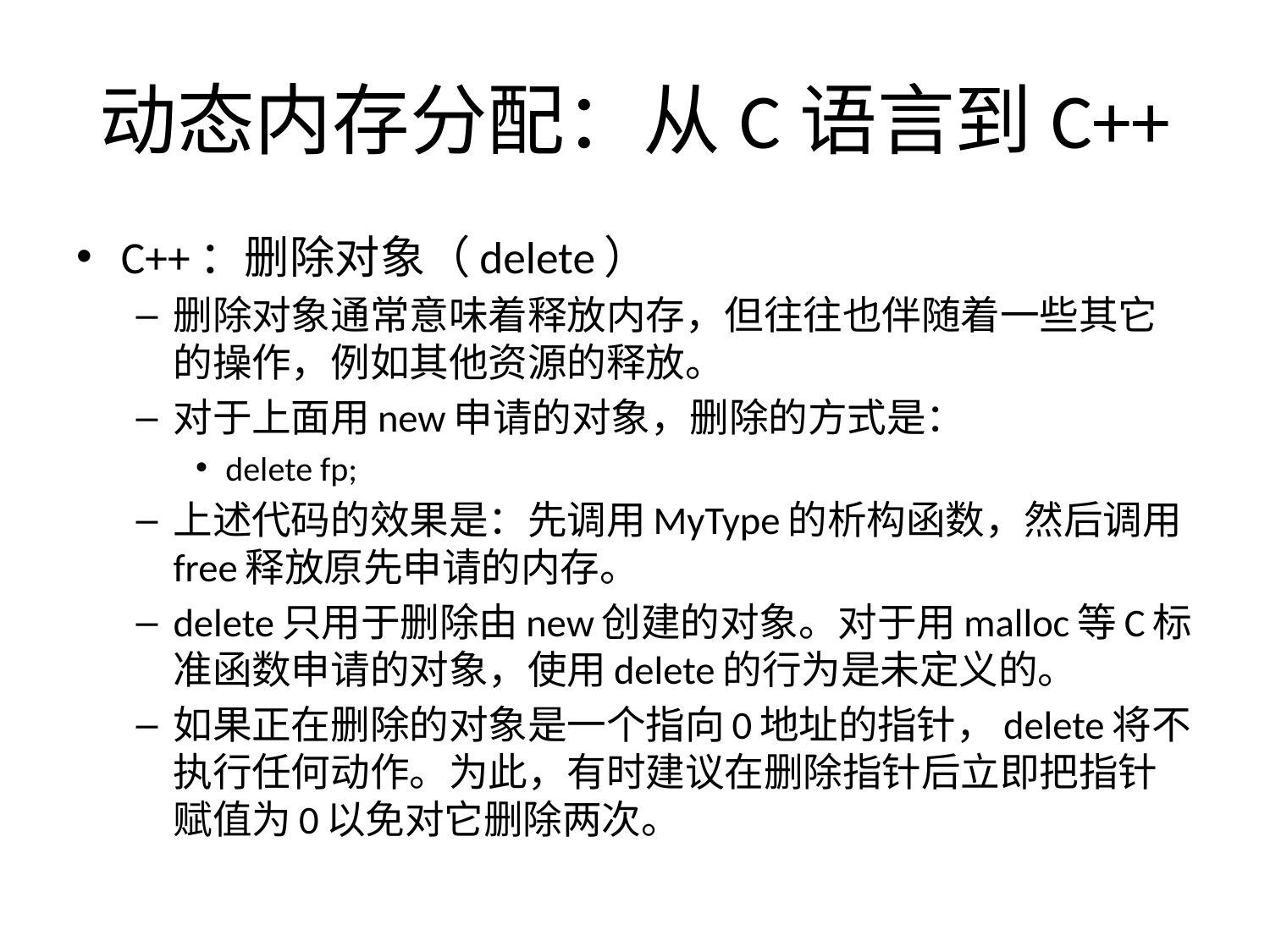

# 动态内存分配：从C语言到C++
C++：删除对象（delete）
删除对象通常意味着释放内存，但往往也伴随着一些其它的操作，例如其他资源的释放。
对于上面用new申请的对象，删除的方式是：
delete fp;
上述代码的效果是：先调用MyType的析构函数，然后调用free释放原先申请的内存。
delete只用于删除由new创建的对象。对于用malloc等C标准函数申请的对象，使用delete的行为是未定义的。
如果正在删除的对象是一个指向0地址的指针，delete将不执行任何动作。为此，有时建议在删除指针后立即把指针赋值为0以免对它删除两次。